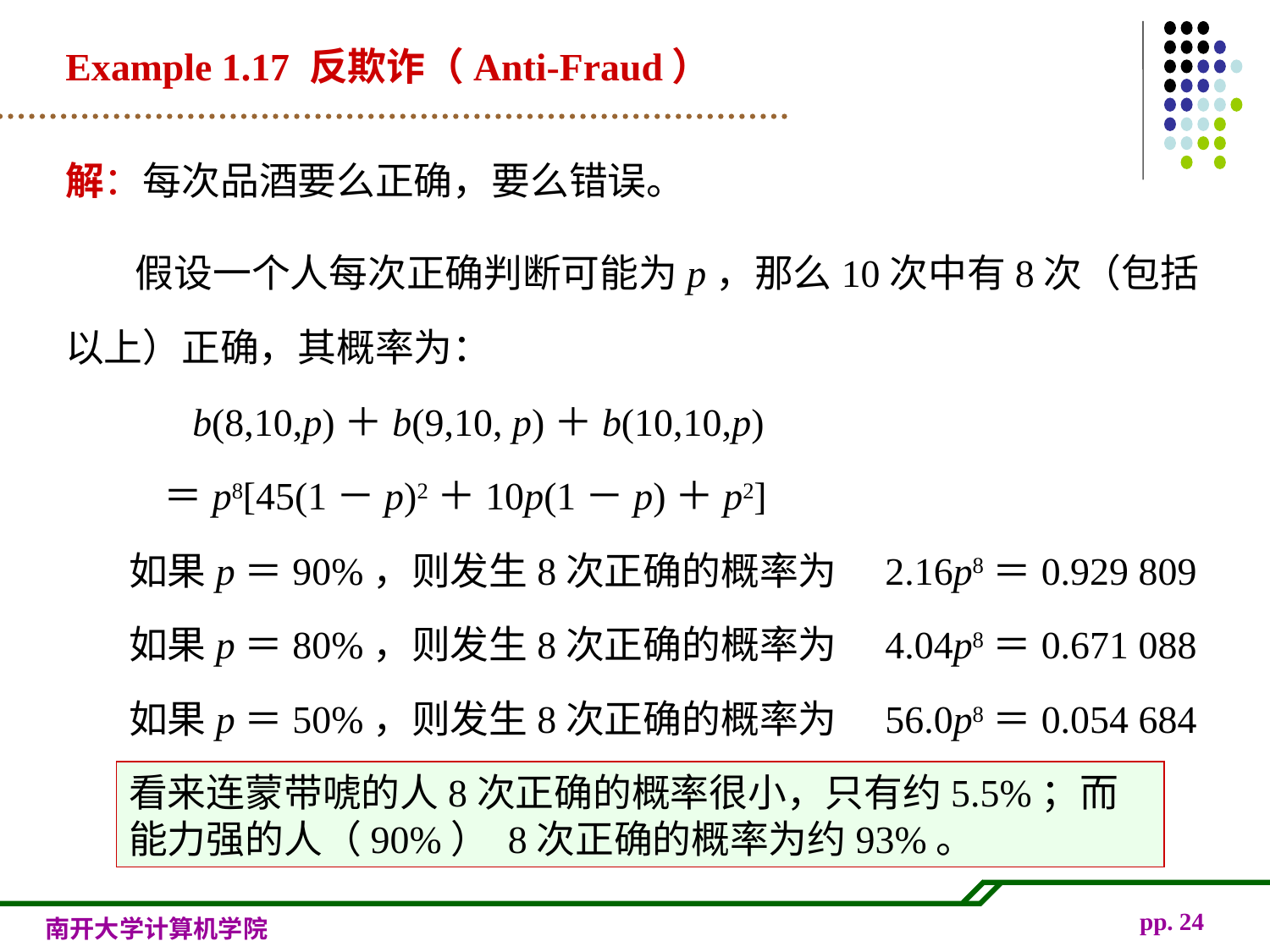

Example 1.17 反欺诈（Anti-Fraud）
解：每次品酒要么正确，要么错误。
       假设一个人每次正确判断可能为p，那么10次中有8次（包括以上）正确，其概率为：
b(8,10,p)＋b(9,10, p)＋b(10,10,p)
   ＝p8[45(1－p)2＋10p(1－p)＋p2]
如果p＝90%，则发生8次正确的概率为　2.16p8＝0.929 809
如果p＝80%，则发生8次正确的概率为　4.04p8＝0.671 088
如果p＝50%，则发生8次正确的概率为　56.0p8＝0.054 684
看来连蒙带唬的人8次正确的概率很小，只有约5.5%；而能力强的人（90%） 8次正确的概率为约93%。
pp. 24